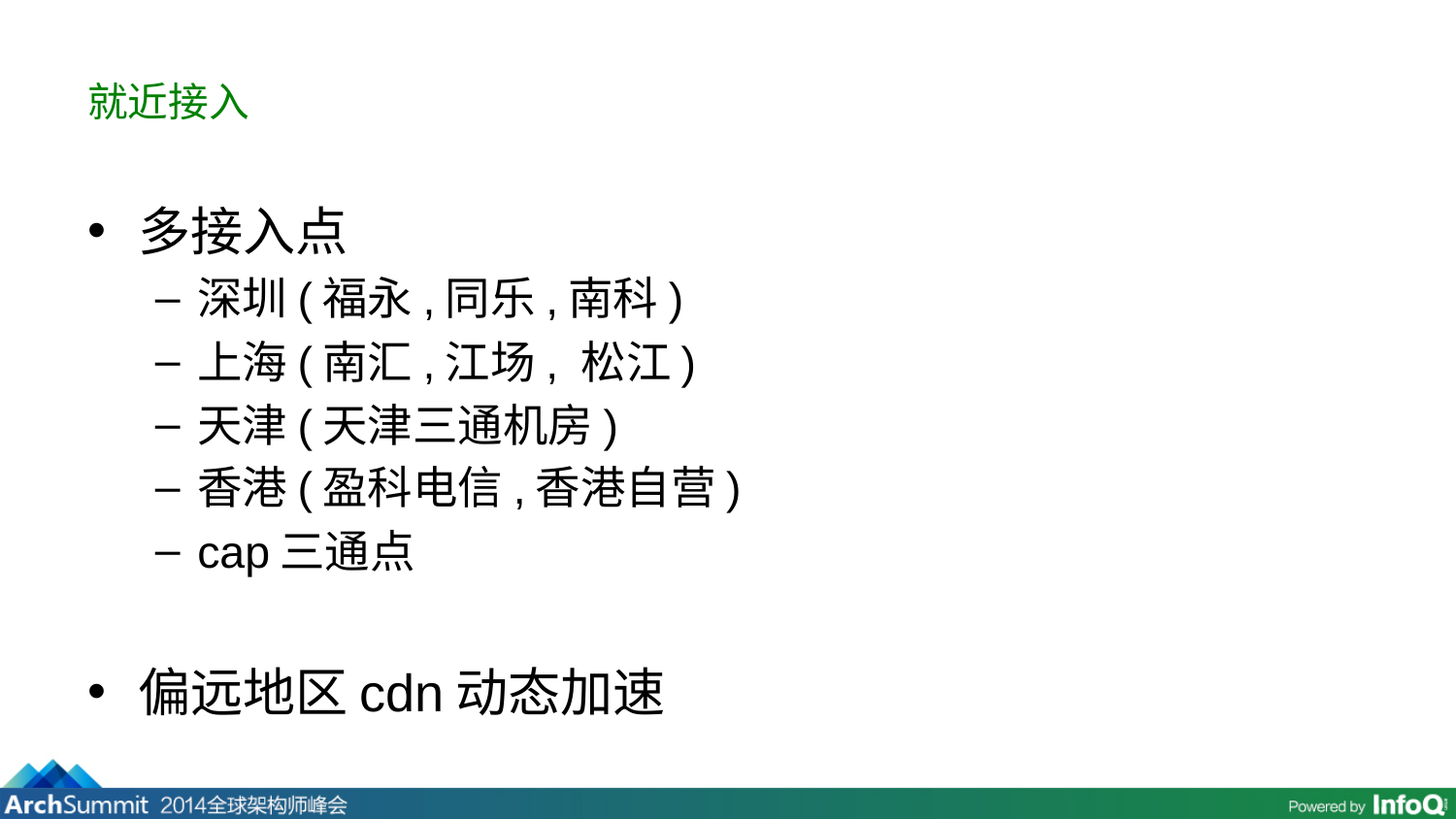

# 就近接入
多接入点
深圳(福永,同乐,南科)
上海(南汇,江场, 松江)
天津(天津三通机房)
香港(盈科电信,香港自营)
cap三通点

偏远地区cdn动态加速